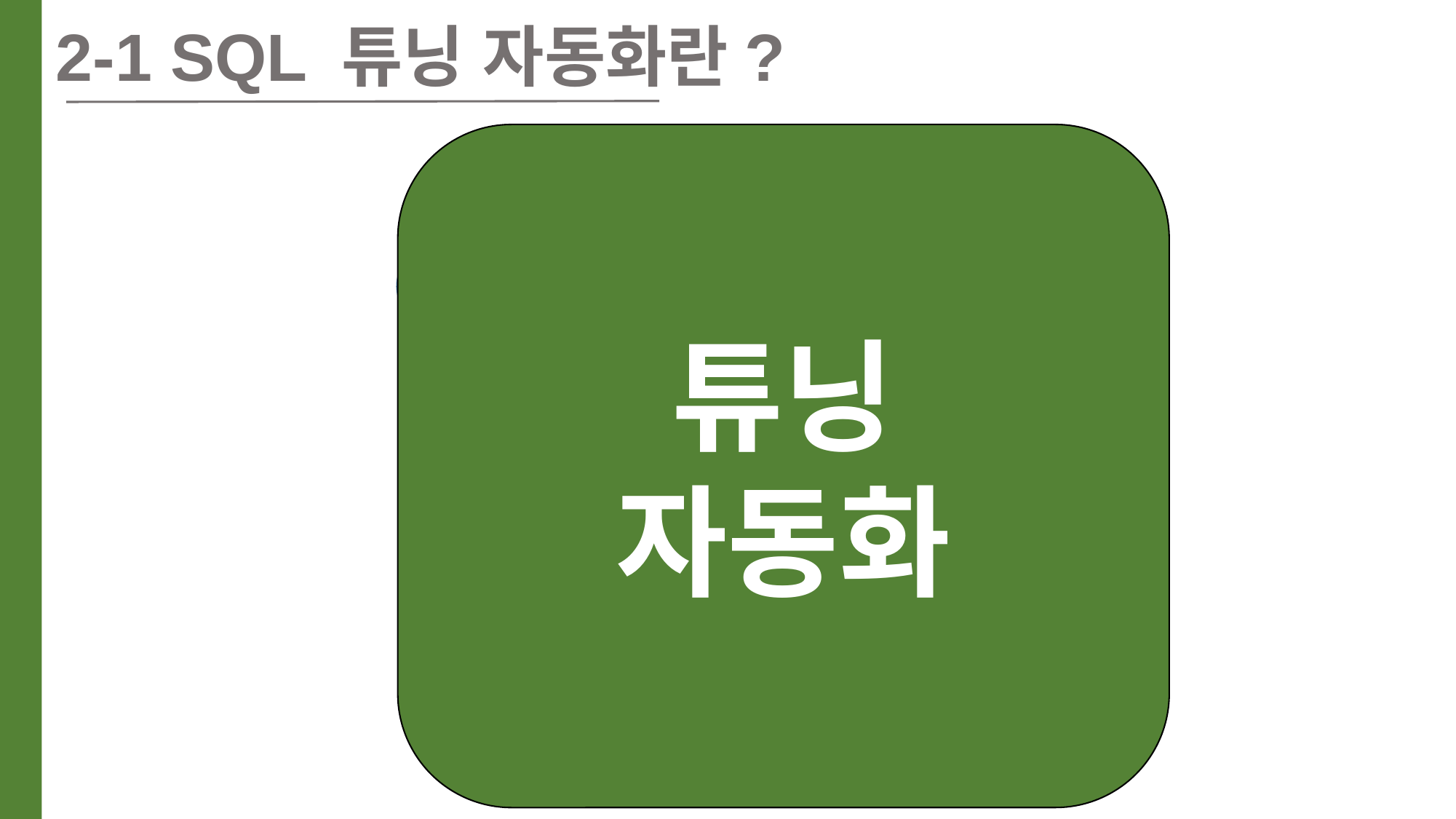

2-1 SQL 튜닝 자동화란?
튜닝
자동화
튜닝
 SQL 분석
전문 지식
비용